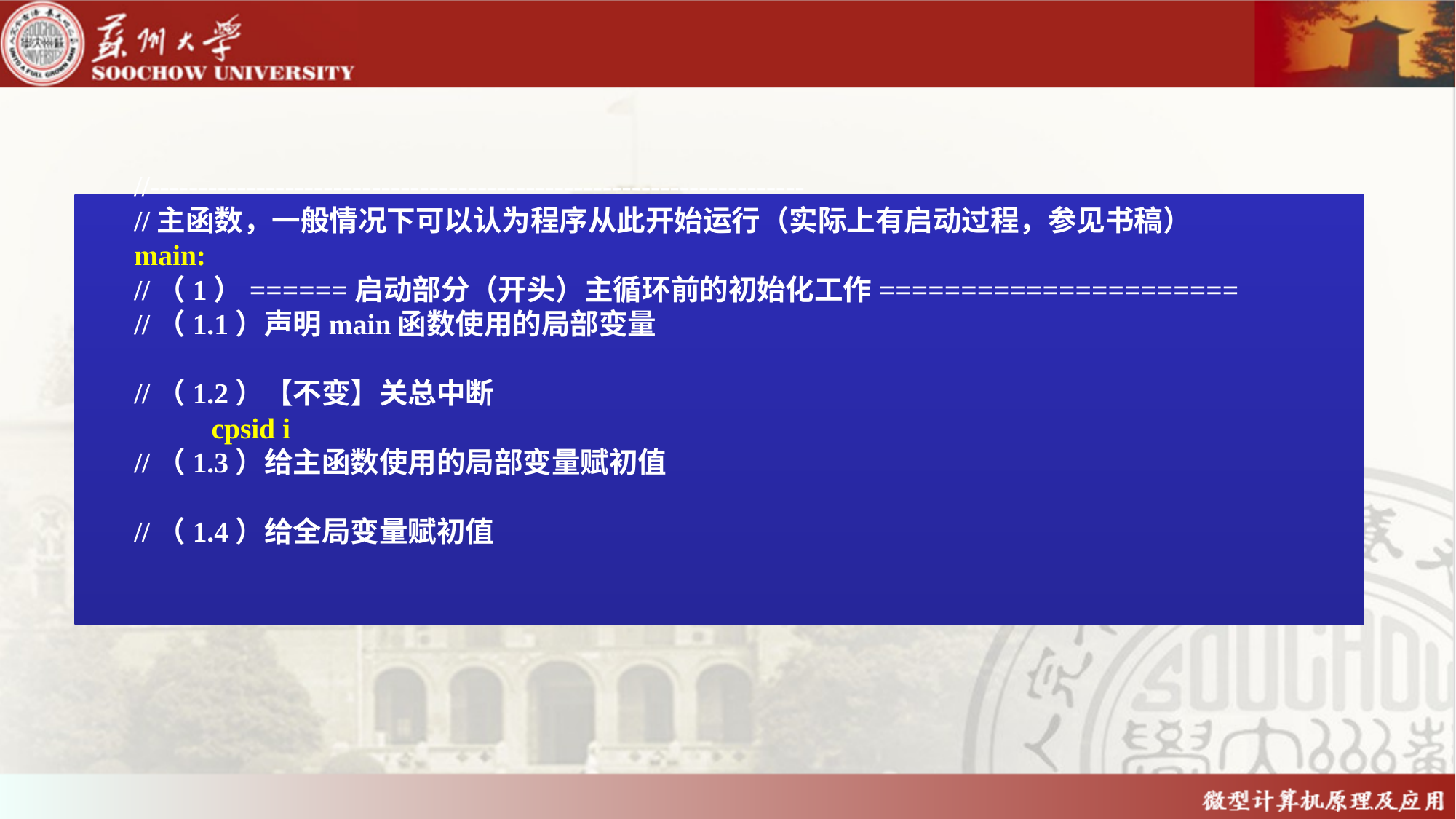

//--------------------------------------------------------------------
//主函数，一般情况下可以认为程序从此开始运行（实际上有启动过程，参见书稿）
main:
//（1）======启动部分（开头）主循环前的初始化工作======================
//（1.1）声明main函数使用的局部变量

//（1.2）【不变】关总中断
	cpsid i
//（1.3）给主函数使用的局部变量赋初值

//（1.4）给全局变量赋初值